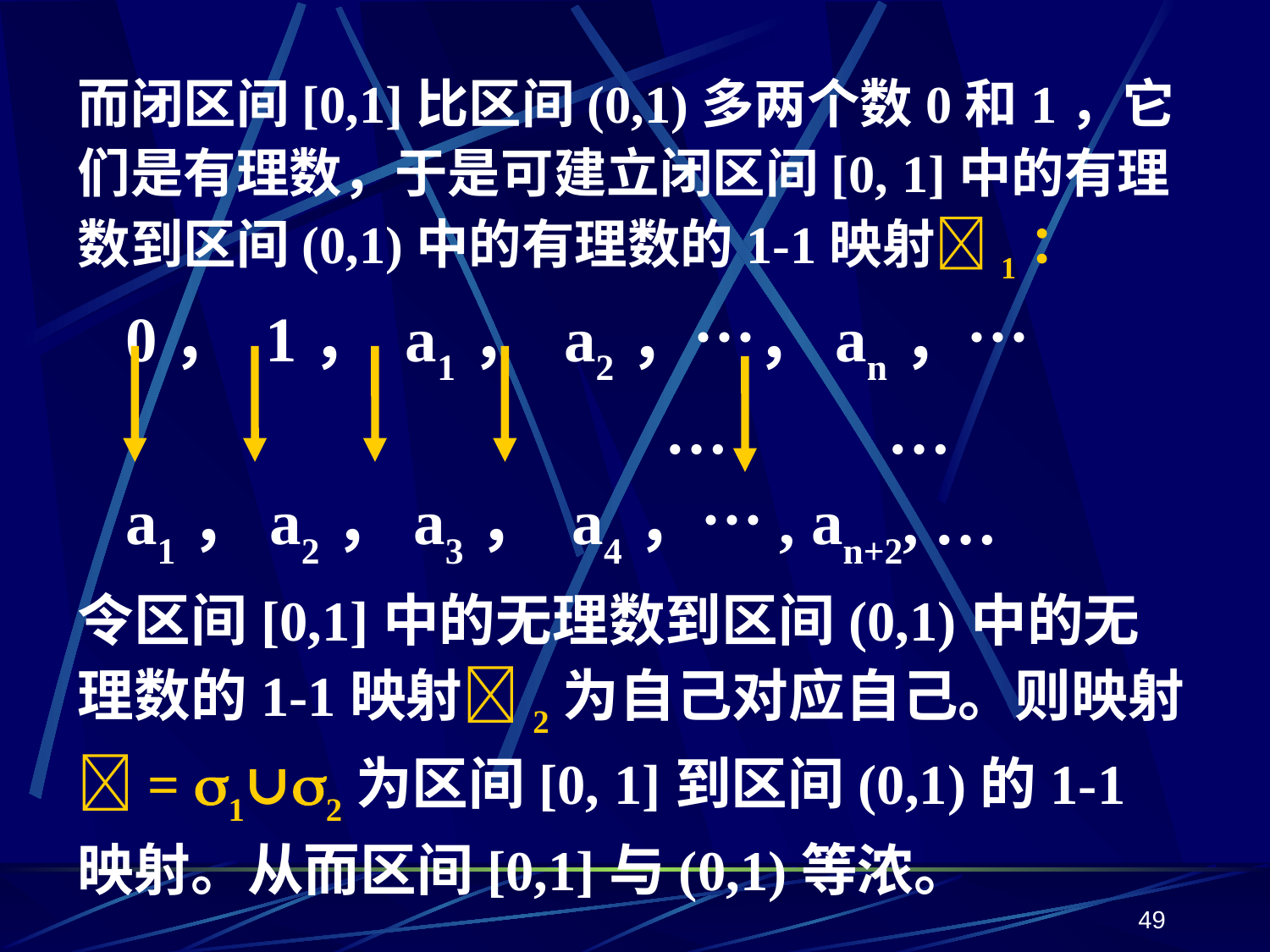

而闭区间[0,1]比区间(0,1)多两个数0和1，它们是有理数，于是可建立闭区间[0, 1]中的有理数到区间(0,1)中的有理数的1-1映射σ1：
   0， 1， a1， a2，…，an，…
                                     …          …
   a1，a2，a3， a4，…, an+2, …
令区间[0,1]中的无理数到区间(0,1)中的无理数的1-1映射σ2为自己对应自己。则映射σ= σ1∪σ2为区间[0, 1]到区间(0,1)的1-1映射。从而区间[0,1]与(0,1)等浓。

49